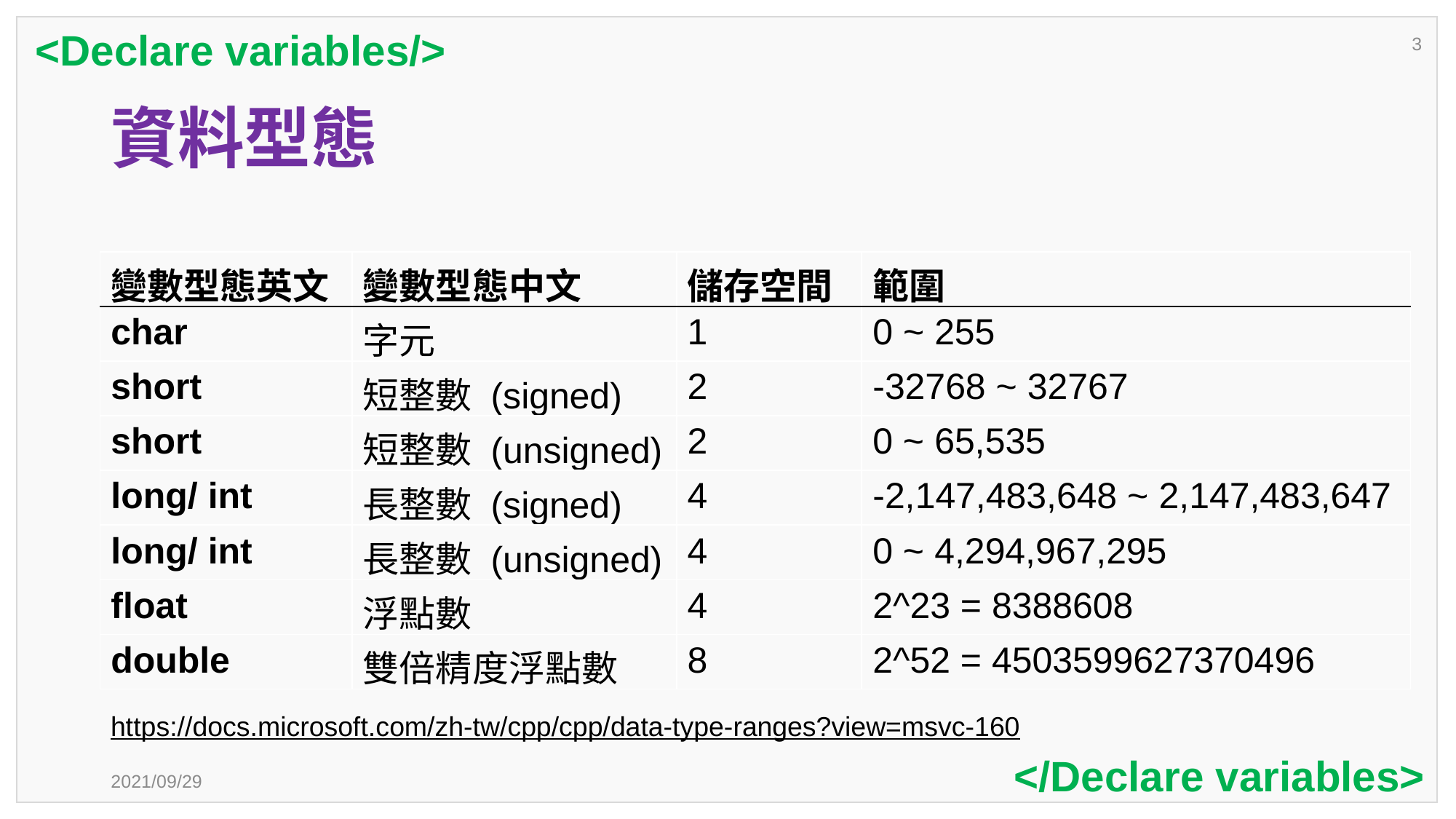

<Declare variables/>
3
# 資料型態
| 變數型態英文 | 變數型態中文 | 儲存空間 | 範圍 |
| --- | --- | --- | --- |
| char | 字元 | 1 | 0 ~ 255 |
| short | 短整數 (signed) | 2 | -32768 ~ 32767 |
| short | 短整數 (unsigned) | 2 | 0 ~ 65,535 |
| long/ int | 長整數 (signed) | 4 | -2,147,483,648 ~ 2,147,483,647 |
| long/ int | 長整數 (unsigned) | 4 | 0 ~ 4,294,967,295 |
| float | 浮點數 | 4 | 2^23 = 8388608 |
| double | 雙倍精度浮點數 | 8 | 2^52 = 4503599627370496 |
https://docs.microsoft.com/zh-tw/cpp/cpp/data-type-ranges?view=msvc-160
</Declare variables>
2021/09/29